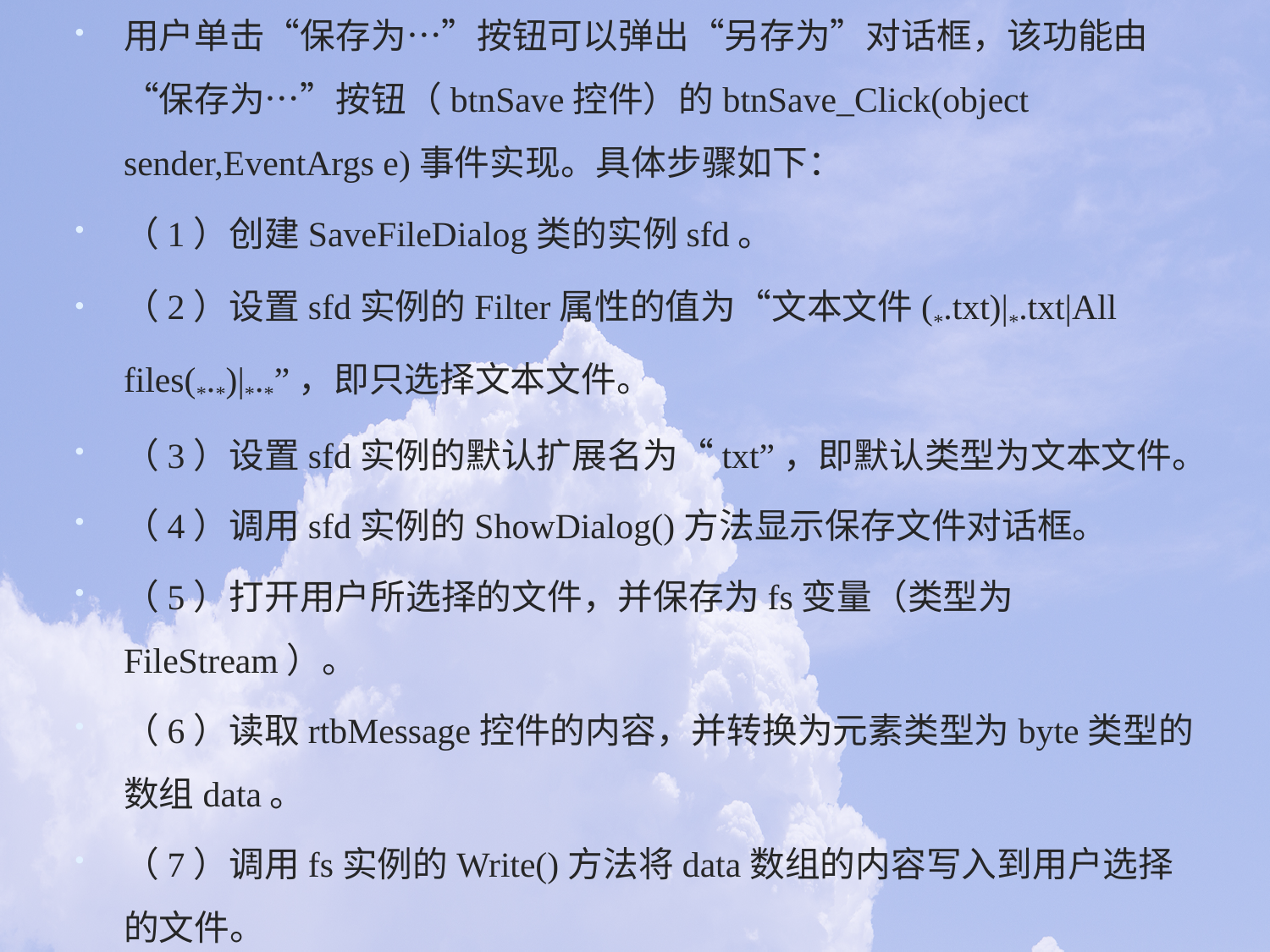

用户单击“保存为…”按钮可以弹出“另存为”对话框，该功能由“保存为…”按钮（btnSave控件）的btnSave_Click(object sender,EventArgs e)事件实现。具体步骤如下：
（1）创建SaveFileDialog类的实例sfd。
（2）设置sfd实例的Filter属性的值为“文本文件(*.txt)|*.txt|All files(*.*)|*.*”，即只选择文本文件。
（3）设置sfd实例的默认扩展名为“txt”，即默认类型为文本文件。
（4）调用sfd实例的ShowDialog()方法显示保存文件对话框。
（5）打开用户所选择的文件，并保存为fs变量（类型为FileStream）。
（6）读取rtbMessage控件的内容，并转换为元素类型为byte类型的数组data。
（7）调用fs实例的Write()方法将data数组的内容写入到用户选择的文件。
（8）关闭fs实例。
#